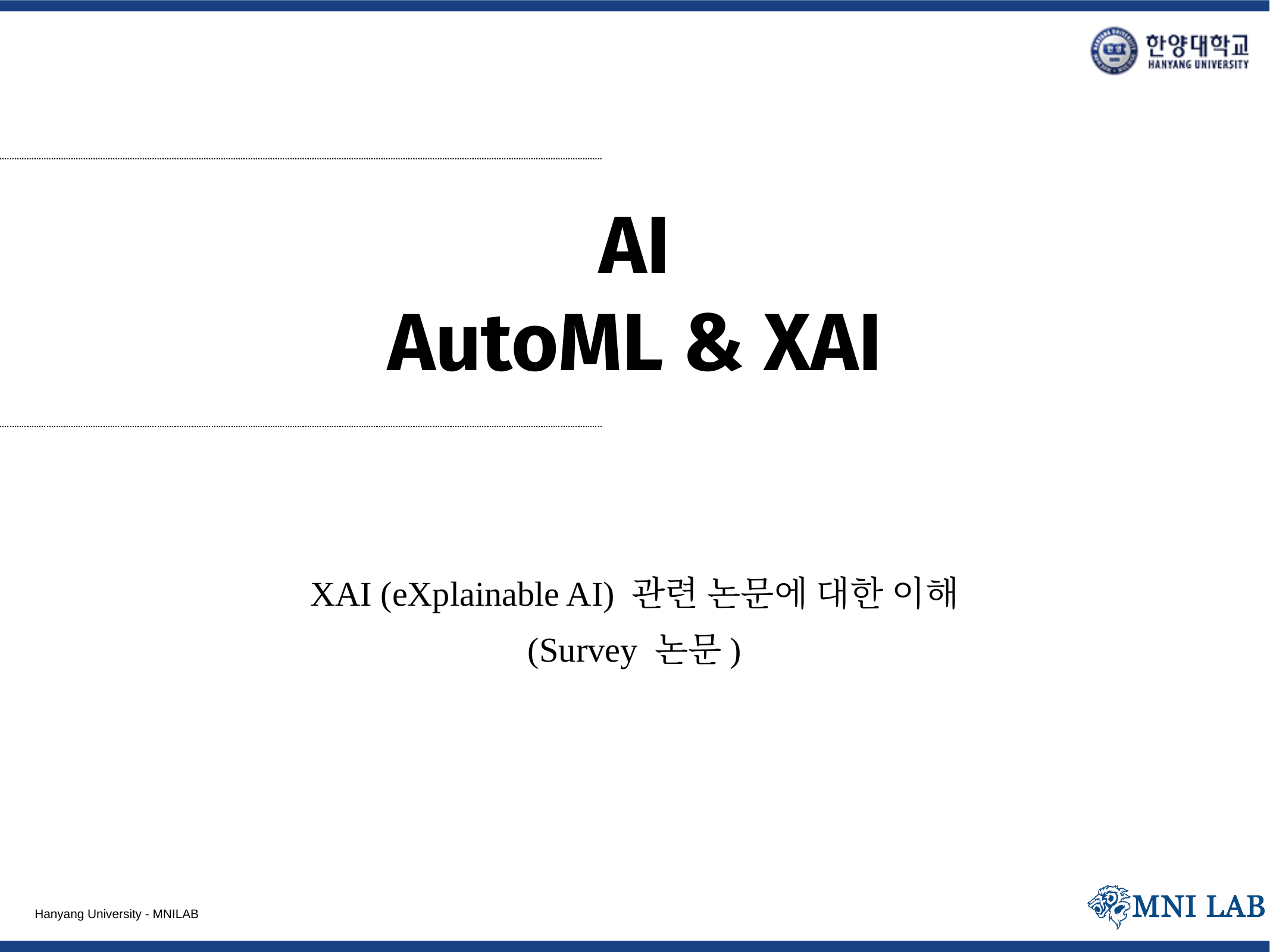

# AI AutoML & XAI
XAI (eXplainable AI) 관련 논문에 대한 이해
(Survey 논문)